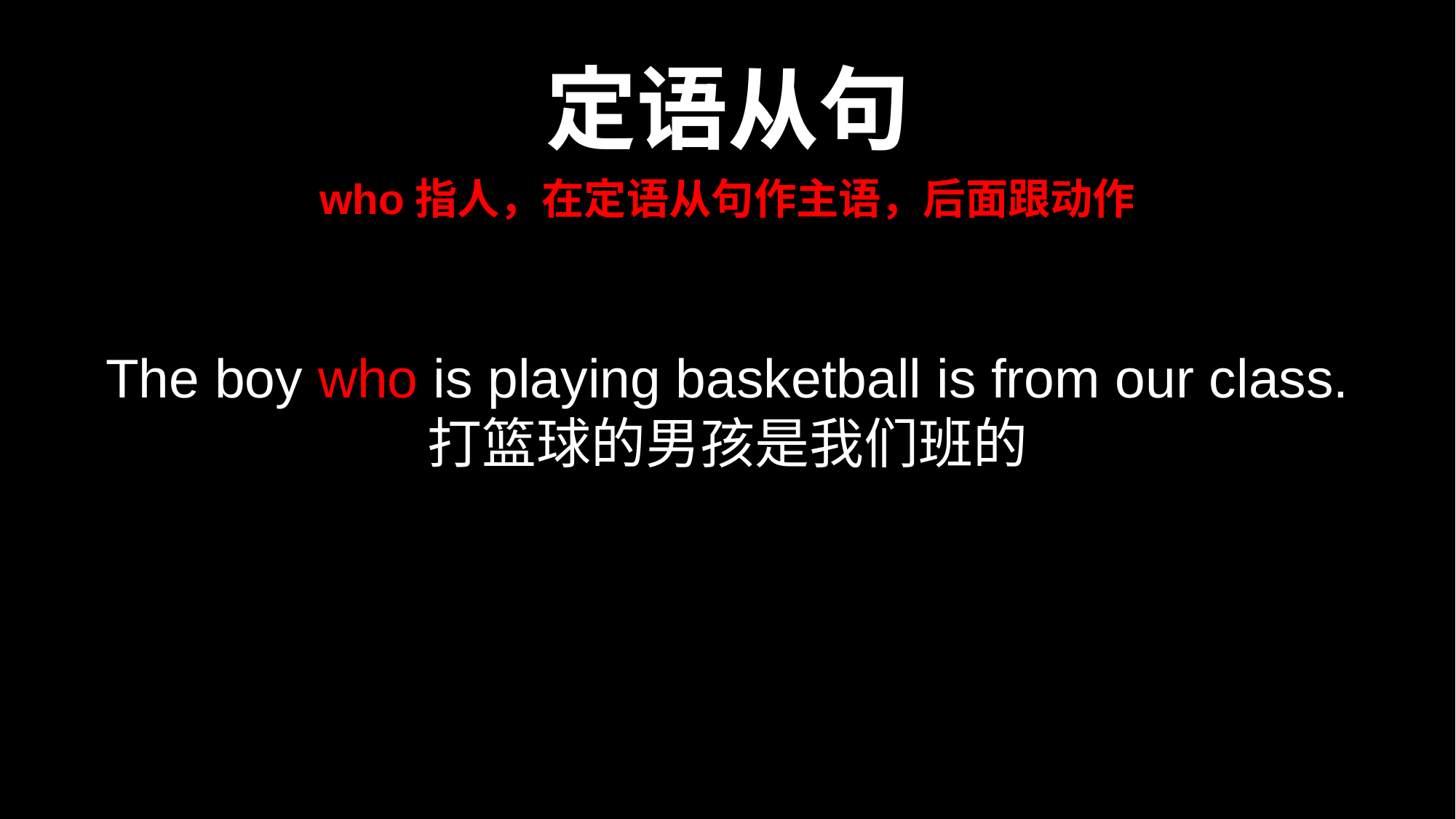

定语从句
who指人，在定语从句作主语，后面跟动作
The boy who is playing basketball is from our class.
打篮球的男孩是我们班的